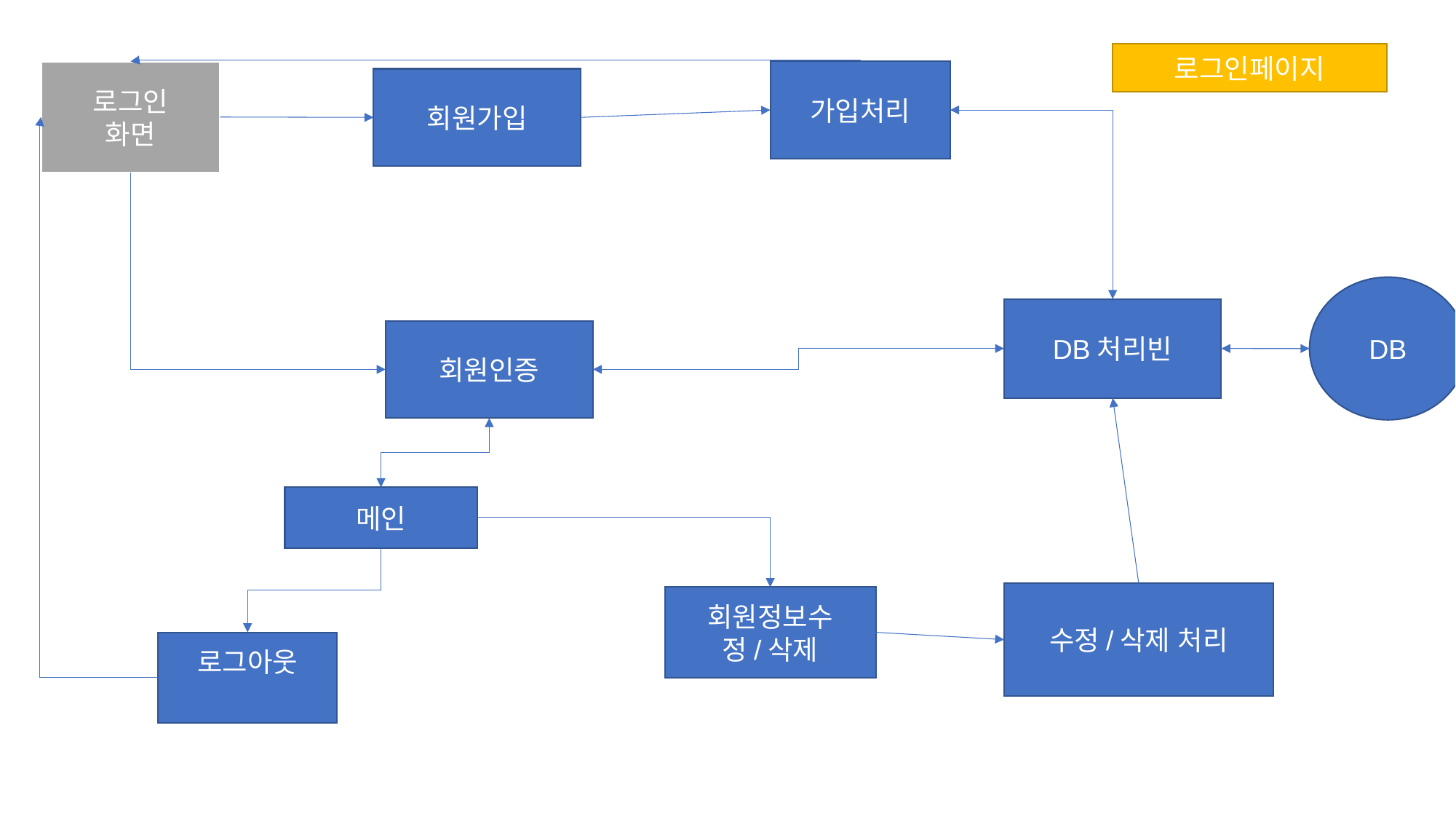

로그인페이지
로그인
화면
가입처리
회원가입
DB
DB처리빈
회원인증
메인
수정/삭제 처리
회원정보수정/삭제
로그아웃